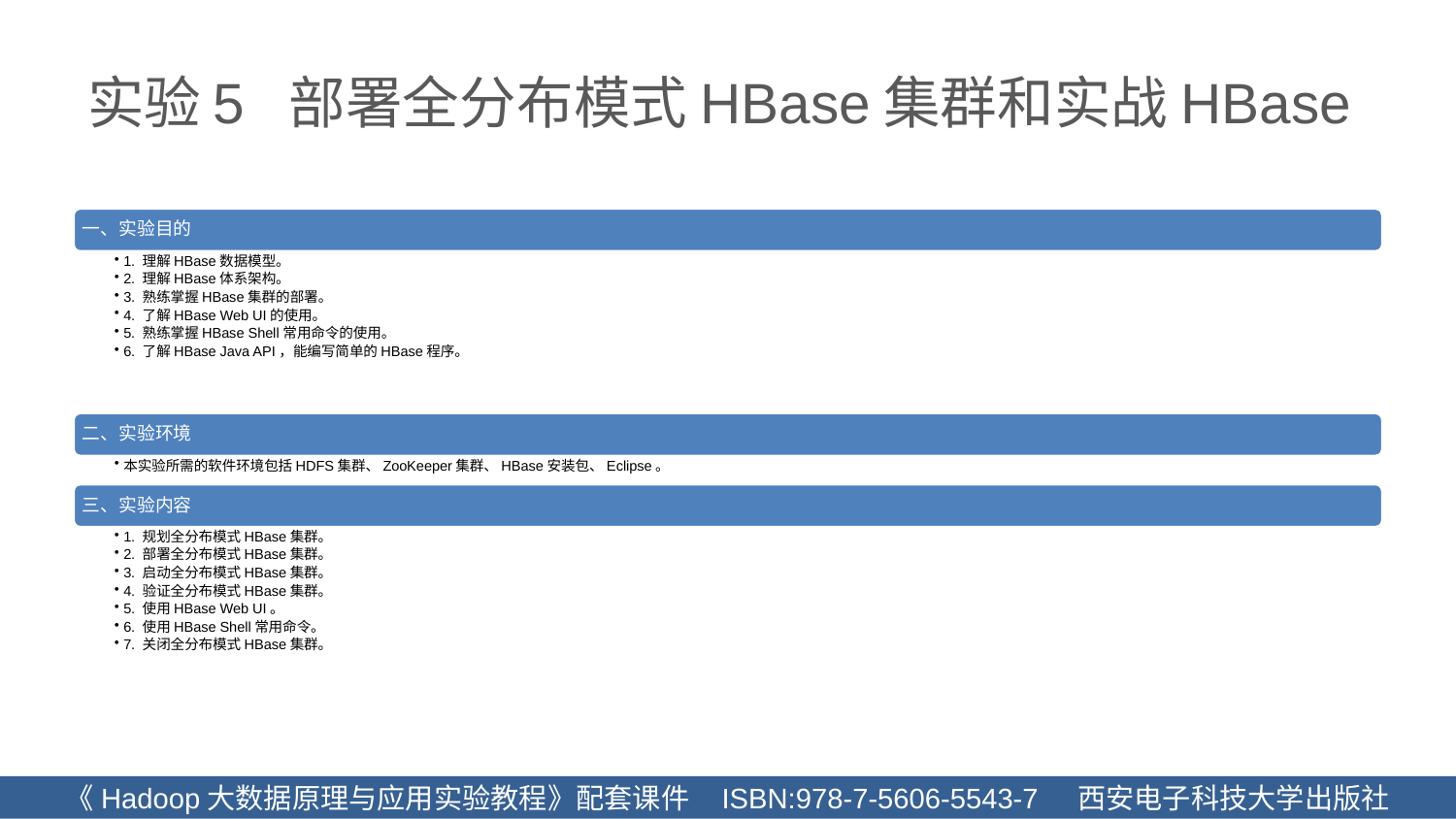

# 实验5  部署全分布模式HBase集群和实战HBase
一、实验目的
1. 理解HBase数据模型。
2. 理解HBase体系架构。
3. 熟练掌握HBase集群的部署。
4. 了解HBase Web UI的使用。
5. 熟练掌握HBase Shell常用命令的使用。
6. 了解HBase Java API，能编写简单的HBase程序。
二、实验环境
本实验所需的软件环境包括HDFS集群、ZooKeeper集群、HBase安装包、Eclipse。
三、实验内容
1. 规划全分布模式HBase集群。
2. 部署全分布模式HBase集群。
3. 启动全分布模式HBase集群。
4. 验证全分布模式HBase集群。
5. 使用HBase Web UI。
6. 使用HBase Shell常用命令。
7. 关闭全分布模式HBase集群。